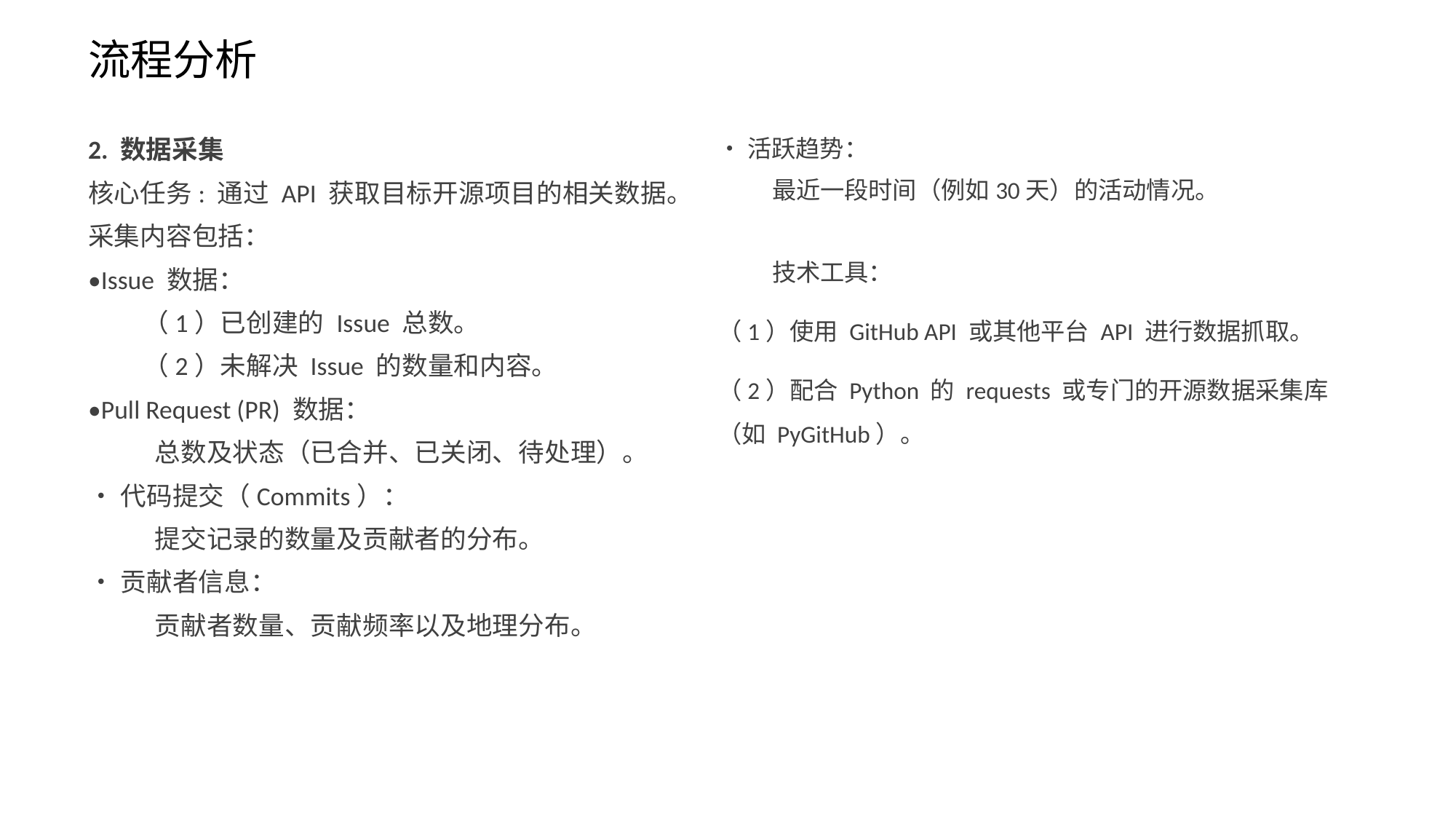

# 流程分析
2. 数据采集
核心任务: 通过 API 获取目标开源项目的相关数据。
采集内容包括：
•Issue 数据：
（1）已创建的 Issue 总数。
（2）未解决 Issue 的数量和内容。
•Pull Request (PR) 数据：
 总数及状态（已合并、已关闭、待处理）。
•代码提交（Commits）：
 提交记录的数量及贡献者的分布。
•贡献者信息：
 贡献者数量、贡献频率以及地理分布。

•活跃趋势：
最近一段时间（例如30天）的活动情况。

技术工具：
（1）使用 GitHub API 或其他平台 API 进行数据抓取。
（2）配合 Python 的 requests 或专门的开源数据采集库（如 PyGitHub）。